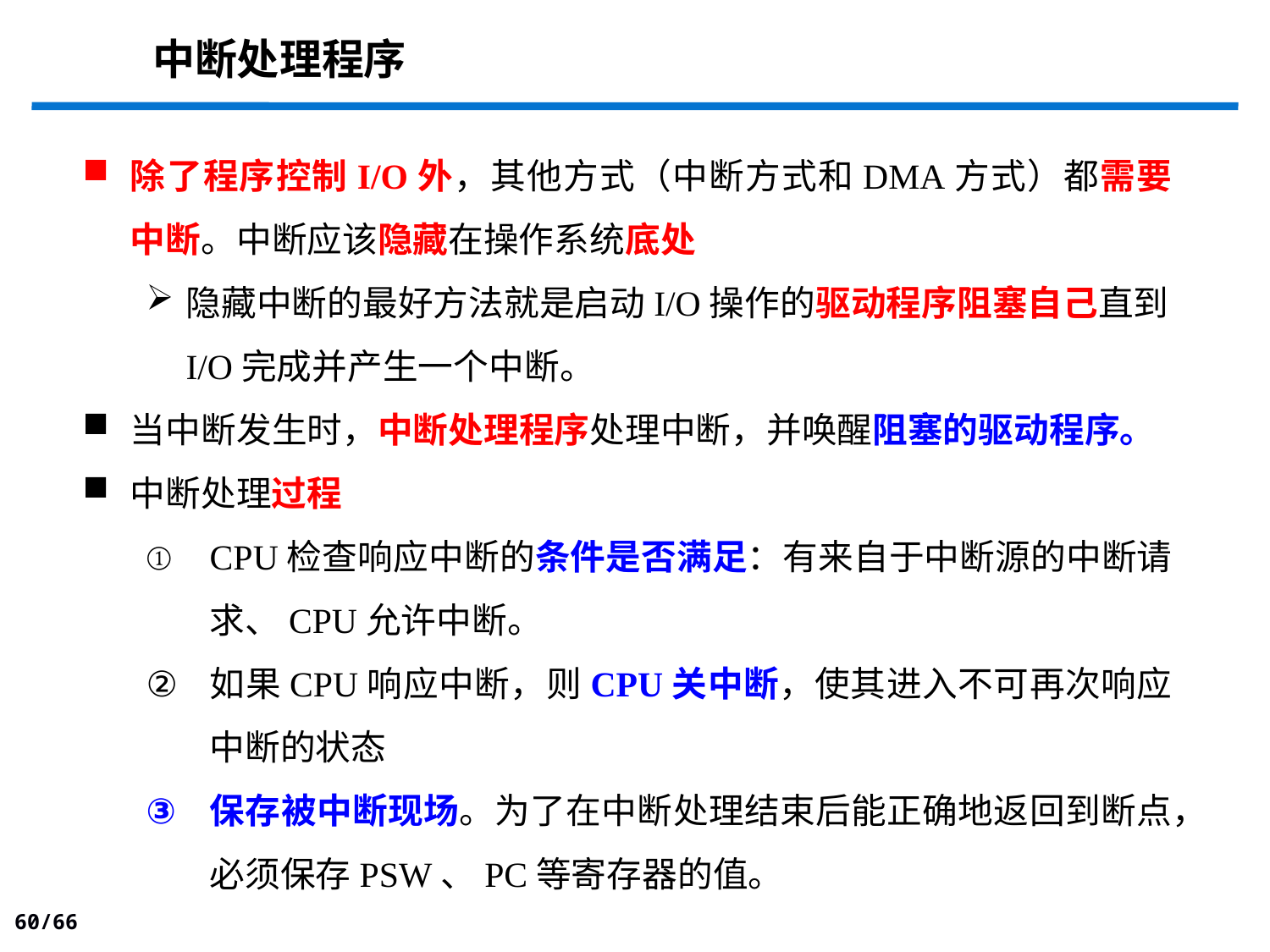

# 中断处理程序
除了程序控制I/O外，其他方式（中断方式和DMA方式）都需要中断。中断应该隐藏在操作系统底处
隐藏中断的最好方法就是启动I/O操作的驱动程序阻塞自己直到I/O完成并产生一个中断。
当中断发生时，中断处理程序处理中断，并唤醒阻塞的驱动程序。
中断处理过程
CPU检查响应中断的条件是否满足：有来自于中断源的中断请求、CPU允许中断。
如果CPU响应中断，则CPU关中断，使其进入不可再次响应中断的状态
保存被中断现场。为了在中断处理结束后能正确地返回到断点，必须保存PSW、PC等寄存器的值。